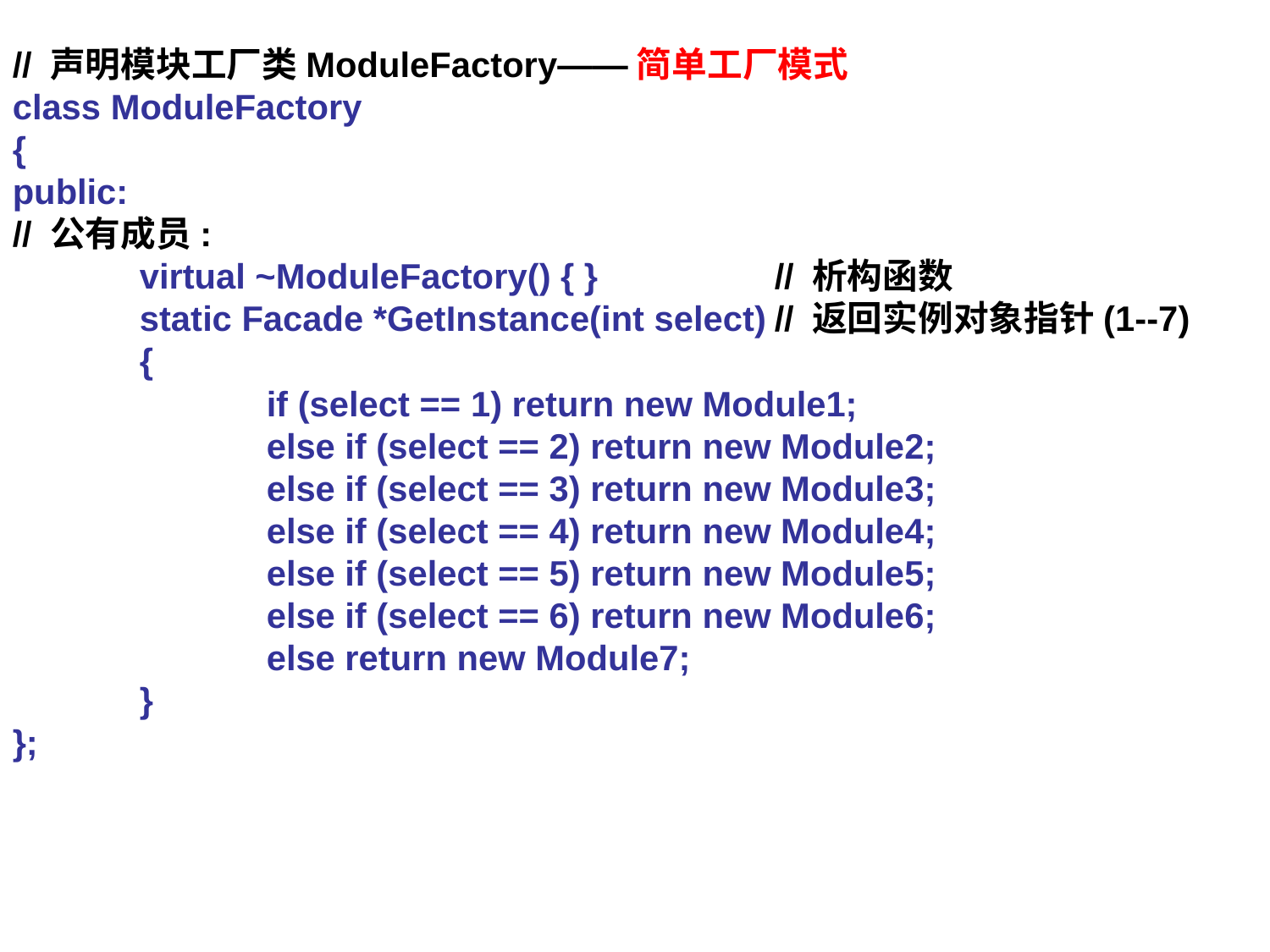

// 声明模块工厂类ModuleFactory——简单工厂模式
class ModuleFactory
{
public:
// 公有成员:
	virtual ~ModuleFactory() { }		// 析构函数
	static Facade *GetInstance(int select)	// 返回实例对象指针(1--7)
	{
		if (select == 1) return new Module1;
		else if (select == 2) return new Module2;
		else if (select == 3) return new Module3;
		else if (select == 4) return new Module4;
		else if (select == 5) return new Module5;
		else if (select == 6) return new Module6;
		else return new Module7;
	}
};